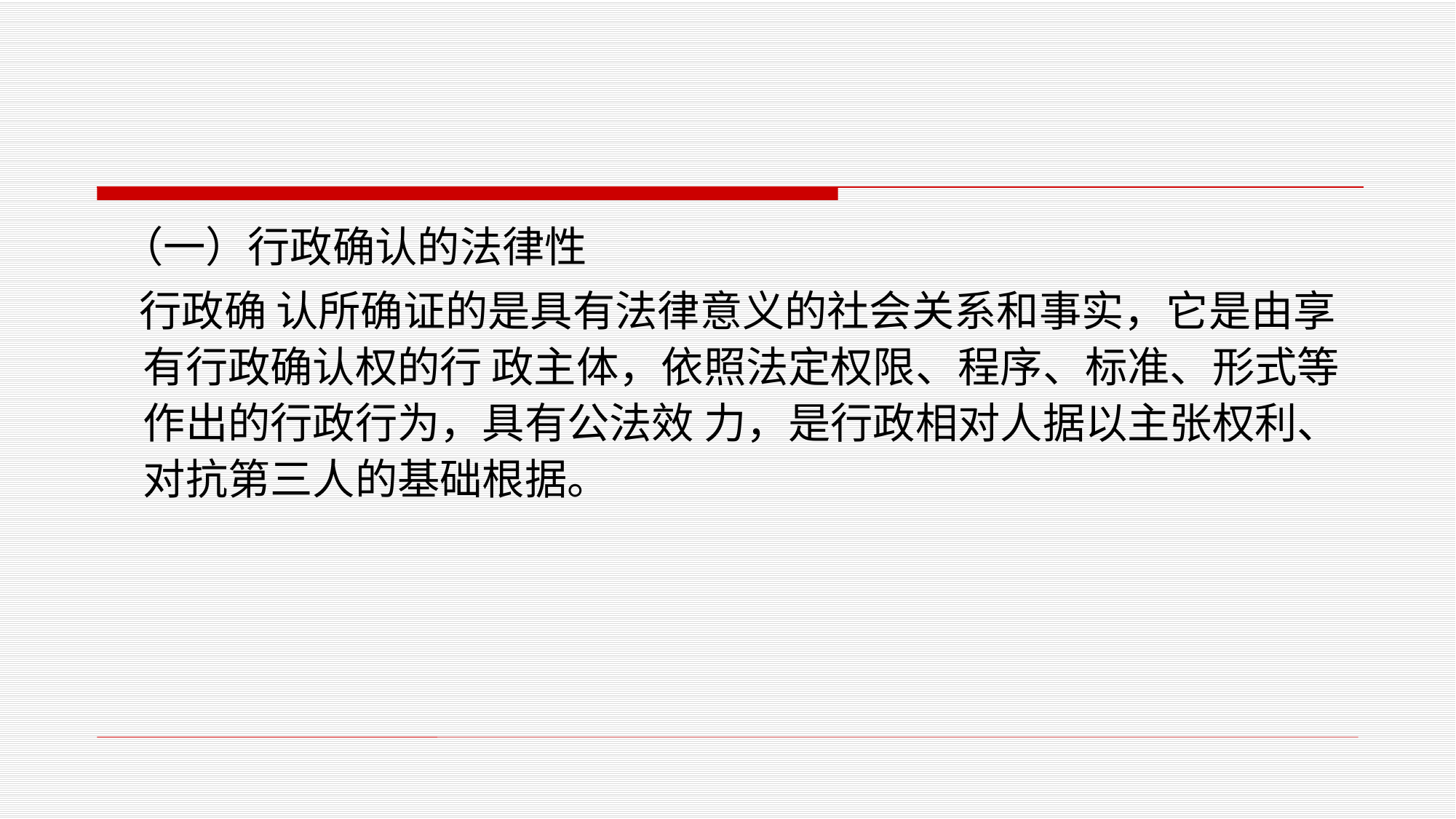

#

 （一）行政确认的法律性
   行政确 认所确证的是具有法律意义的社会关系和事实，它是由享有行政确认权的行 政主体，依照法定权限、程序、标准、形式等作出的行政行为，具有公法效 力，是行政相对人据以主张权利、对抗第三人的基础根据。